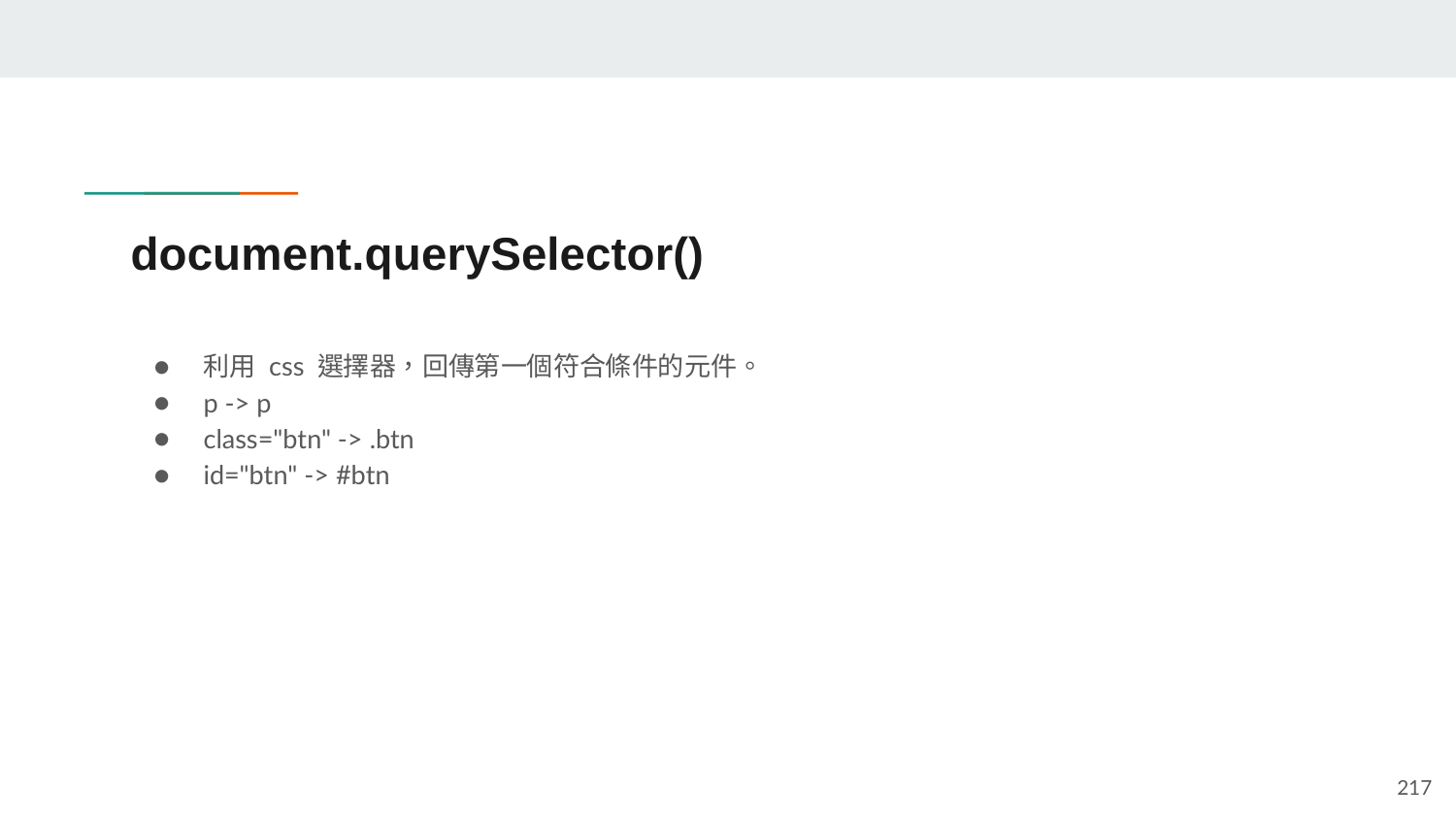

# document.querySelector()
利用 css 選擇器，回傳第一個符合條件的元件。
p -> p
class="btn" -> .btn
id="btn" -> #btn
217